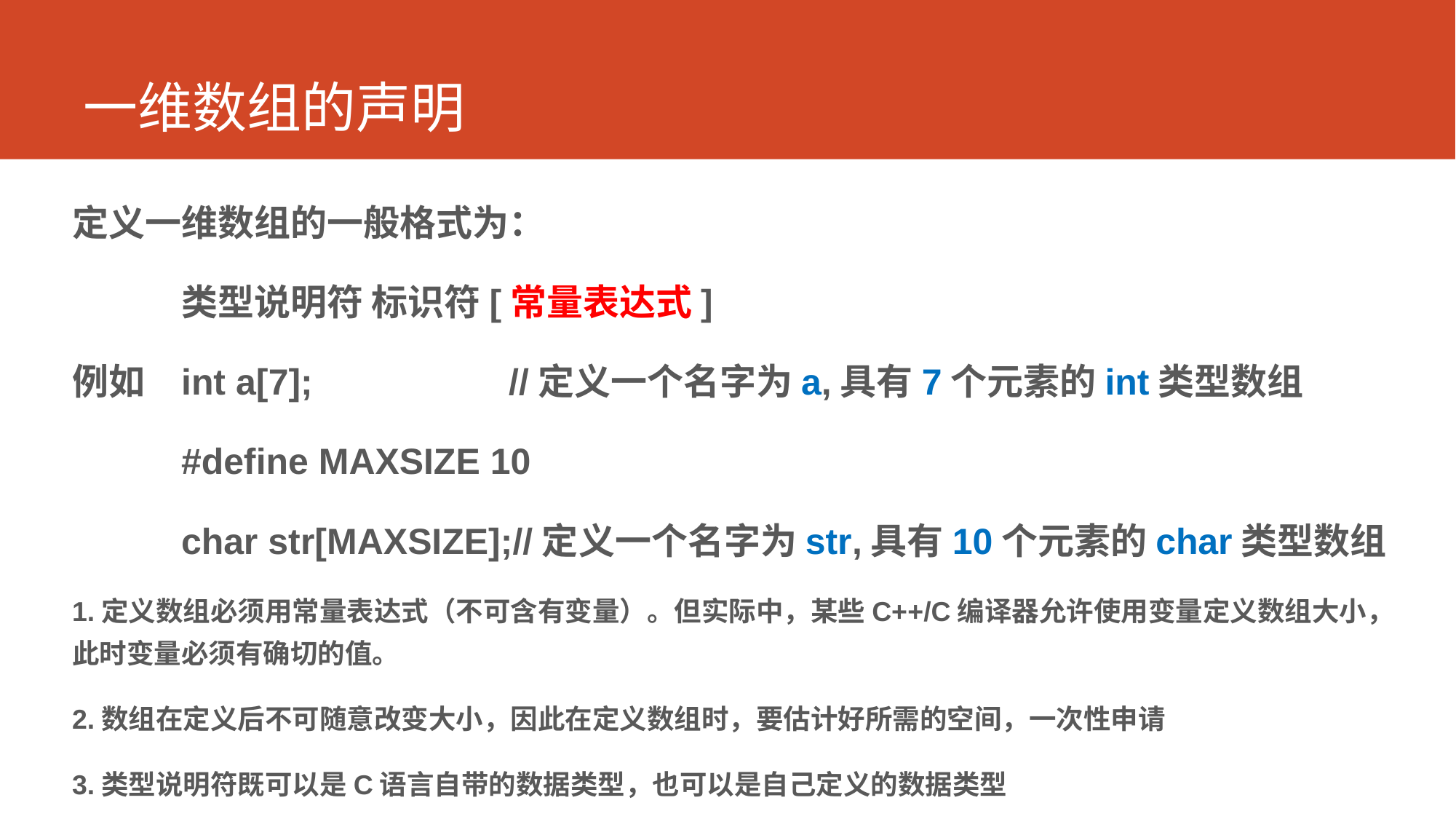

# 一维数组的声明
定义一维数组的一般格式为：
	类型说明符 标识符[常量表达式]
例如	int a[7];		//定义一个名字为a,具有7个元素的int类型数组
	#define MAXSIZE 10
	char str[MAXSIZE];//定义一个名字为str,具有10个元素的char类型数组
1.定义数组必须用常量表达式（不可含有变量）。但实际中，某些C++/C编译器允许使用变量定义数组大小，此时变量必须有确切的值。
2.数组在定义后不可随意改变大小，因此在定义数组时，要估计好所需的空间，一次性申请
3.类型说明符既可以是C语言自带的数据类型，也可以是自己定义的数据类型